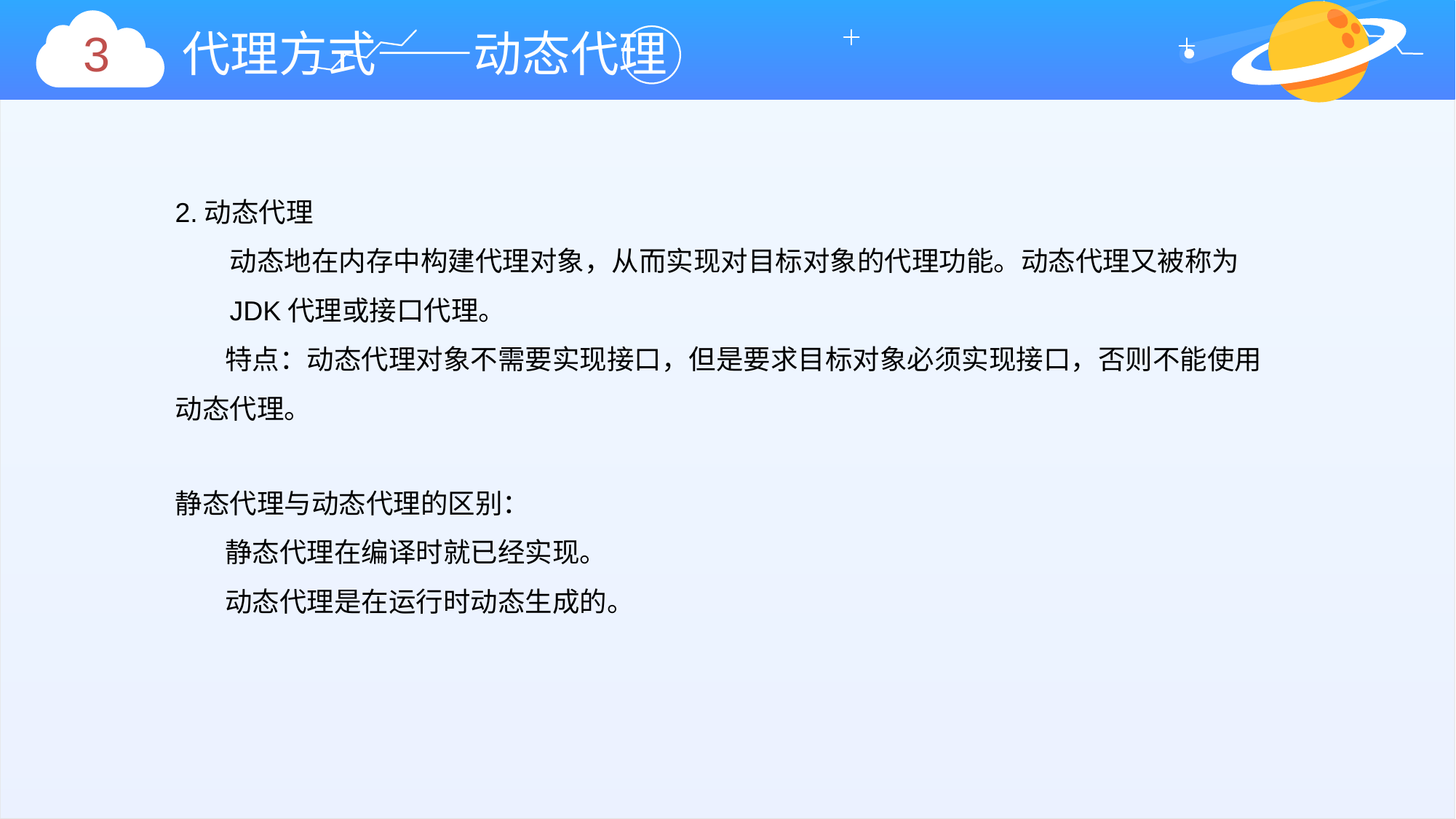

3
代理方式——动态代理
2.动态代理
动态地在内存中构建代理对象，从而实现对目标对象的代理功能。动态代理又被称为JDK代理或接口代理。
       特点：动态代理对象不需要实现接口，但是要求目标对象必须实现接口，否则不能使用动态代理。
静态代理与动态代理的区别：
       静态代理在编译时就已经实现。
       动态代理是在运行时动态生成的。